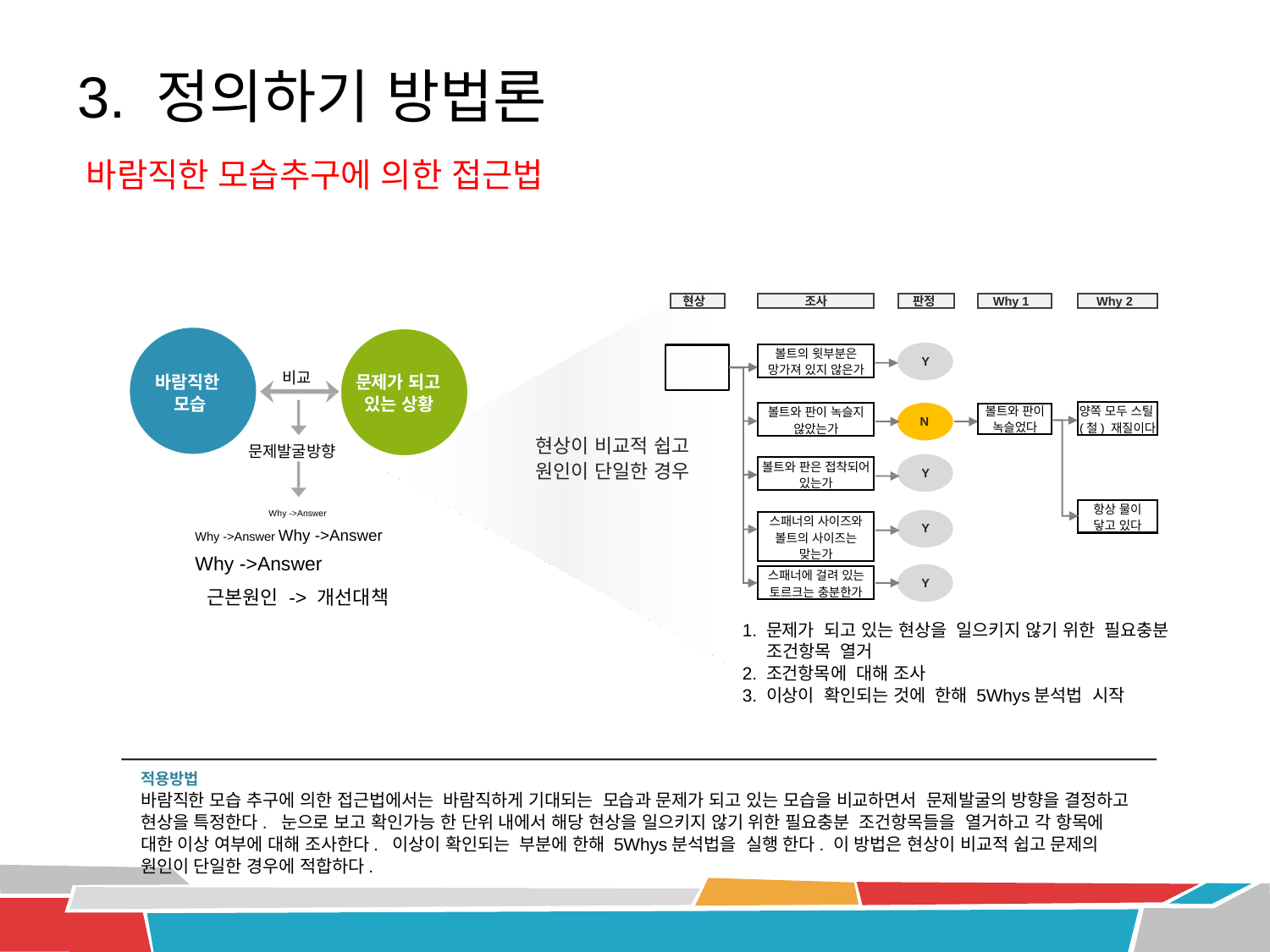

3. 정의하기 방법론
바람직한 모습추구에 의한 접근법

현상
조사
판정
Why 1
Why 2

볼트의 윗부분은 망가져 있지 않은가

Y

비교
문제가 되고 있는 상황
바람직한 모습

양쪽 모두 스틸(철) 재질이다

볼트와 판이 녹슬지
않았는가
볼트와 판이
녹슬었다
N

현상이 비교적 쉽고
원인이 단일한 경우
문제발굴방향

볼트와 판은 접착되어 있는가

Y

항상 물이
닿고 있다
Why ->Answer
Why ->Answer Why ->Answer Why ->Answer
근본원인 -> 개선대책

스패너의 사이즈와 볼트의 사이즈는 맞는가
Y

스패너에 걸려 있는 토르크는 충분한가
Y

1. 문제가  되고 있는 현상을  일으키지 않기 위한  필요충분 조건항목  열거
2. 조건항목에  대해 조사
3. 이상이  확인되는 것에  한해 5Whys분석법  시작

적용방법
바람직한 모습 추구에 의한 접근법에서는  바람직하게 기대되는  모습과 문제가 되고 있는 모습을 비교하면서  문제발굴의 방향을 결정하고  현상을 특정한다.  눈으로 보고 확인가능 한 단위 내에서 해당 현상을 일으키지 않기 위한 필요충분  조건항목들을  열거하고 각 항목에 대한 이상 여부에 대해 조사한다.  이상이 확인되는  부분에 한해 5Whys분석법을  실행 한다. 이 방법은 현상이 비교적 쉽고 문제의 원인이 단일한 경우에 적합하다.